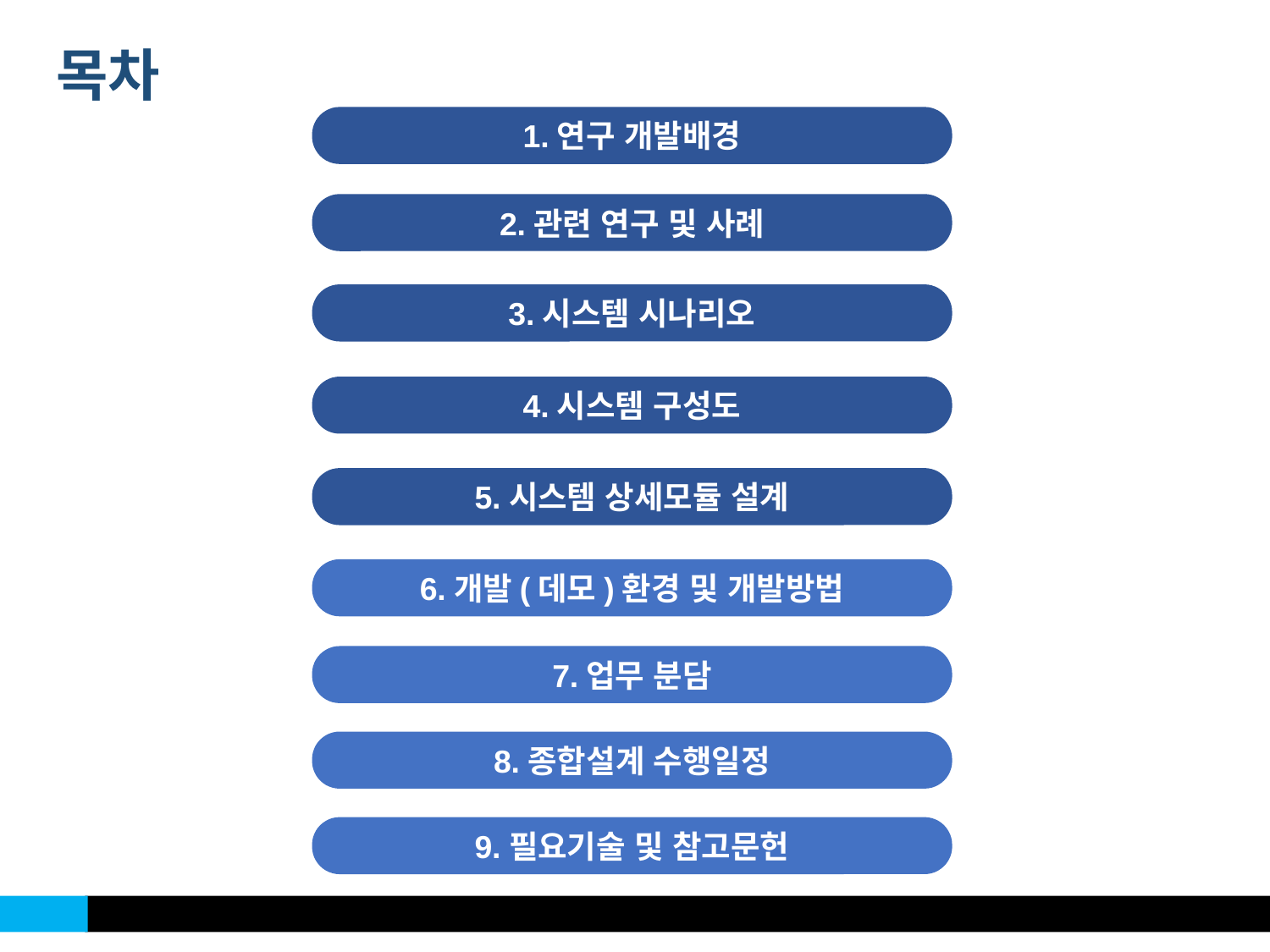

목차
1.연구 개발배경
2.관련 연구 및 사례
3.시스템 시나리오
4.시스템 구성도
5.시스템 상세모듈 설계
6.개발(데모)환경 및 개발방법
7.업무 분담
8.종합설계 수행일정
9.필요기술 및 참고문헌